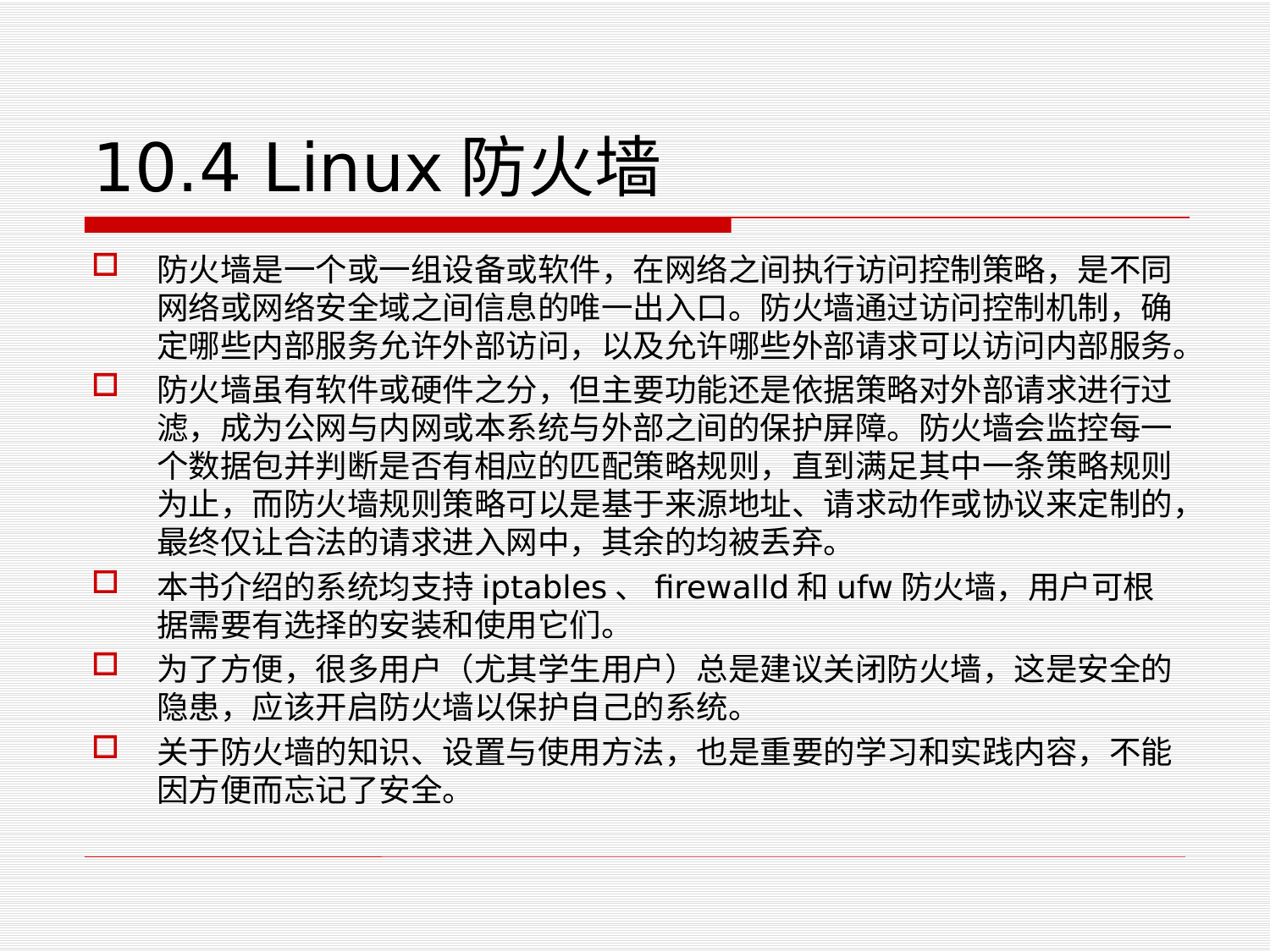

# 10.4 Linux防火墙
防火墙是一个或一组设备或软件，在网络之间执行访问控制策略，是不同网络或网络安全域之间信息的唯一出入口。防火墙通过访问控制机制，确定哪些内部服务允许外部访问，以及允许哪些外部请求可以访问内部服务。
防火墙虽有软件或硬件之分，但主要功能还是依据策略对外部请求进行过滤，成为公网与内网或本系统与外部之间的保护屏障。防火墙会监控每一个数据包并判断是否有相应的匹配策略规则，直到满足其中一条策略规则为止，而防火墙规则策略可以是基于来源地址、请求动作或协议来定制的，最终仅让合法的请求进入网中，其余的均被丢弃。
本书介绍的系统均支持iptables、firewalld和ufw防火墙，用户可根据需要有选择的安装和使用它们。
为了方便，很多用户（尤其学生用户）总是建议关闭防火墙，这是安全的隐患，应该开启防火墙以保护自己的系统。
关于防火墙的知识、设置与使用方法，也是重要的学习和实践内容，不能因方便而忘记了安全。